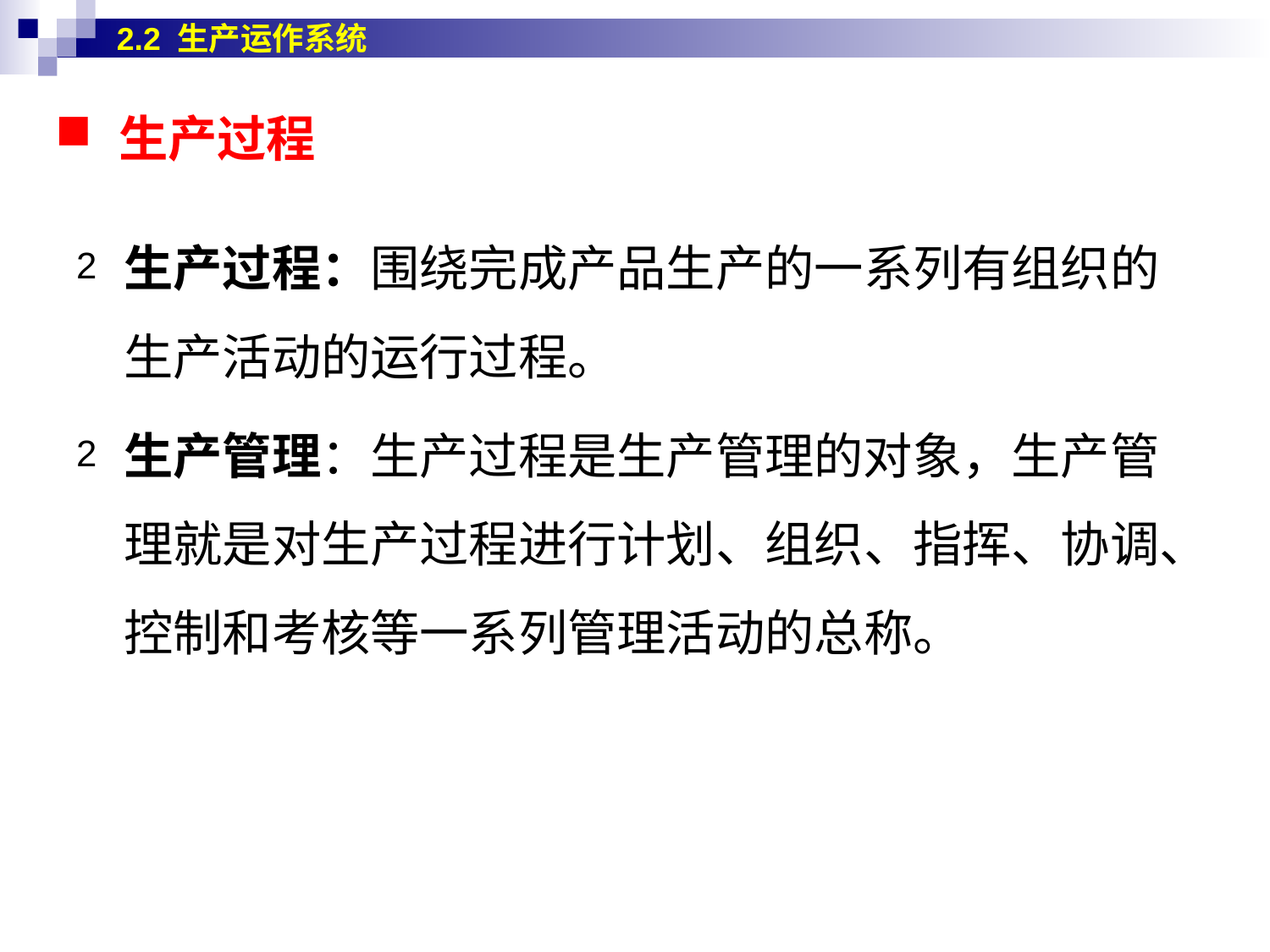

2.2 生产运作系统
# 生产过程
生产过程：围绕完成产品生产的一系列有组织的生产活动的运行过程。
生产管理：生产过程是生产管理的对象，生产管理就是对生产过程进行计划、组织、指挥、协调、控制和考核等一系列管理活动的总称。